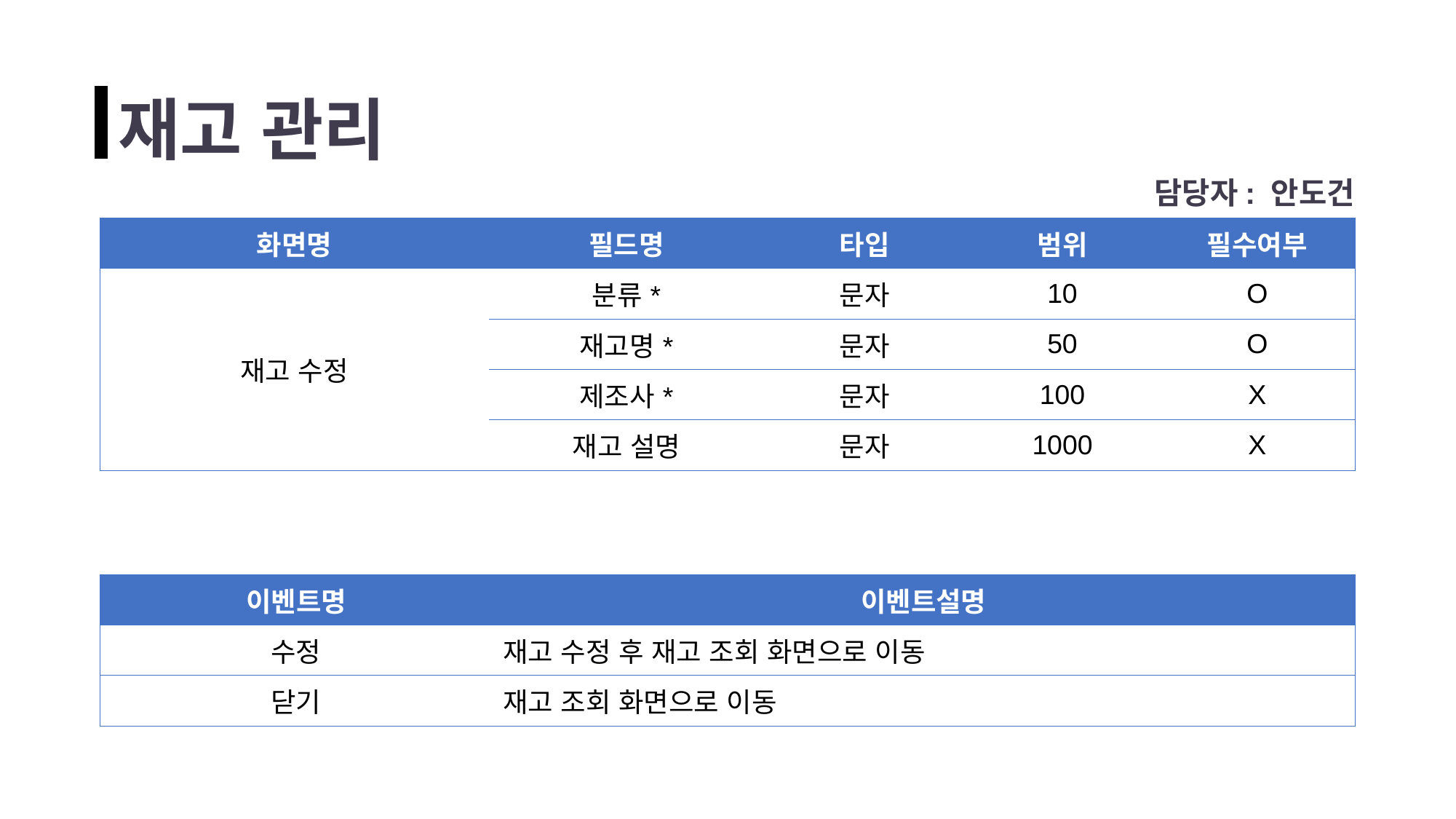

재고 관리

담당자: 안도건
| 화면명 | 필드명 | 타입 | 범위 | 필수여부 |
| --- | --- | --- | --- | --- |
| 재고 수정 | 분류\* | 문자 | 10 | O |
|  | 재고명\* | 문자 | 50 | O |
|  | 제조사\* | 문자 | 100 | X |
|  | 재고 설명 | 문자 | 1000 | X |
| 이벤트명 | 이벤트설명 |
| --- | --- |
| 수정 | 재고 수정 후 재고 조회 화면으로 이동 |
| 닫기 | 재고 조회 화면으로 이동 |